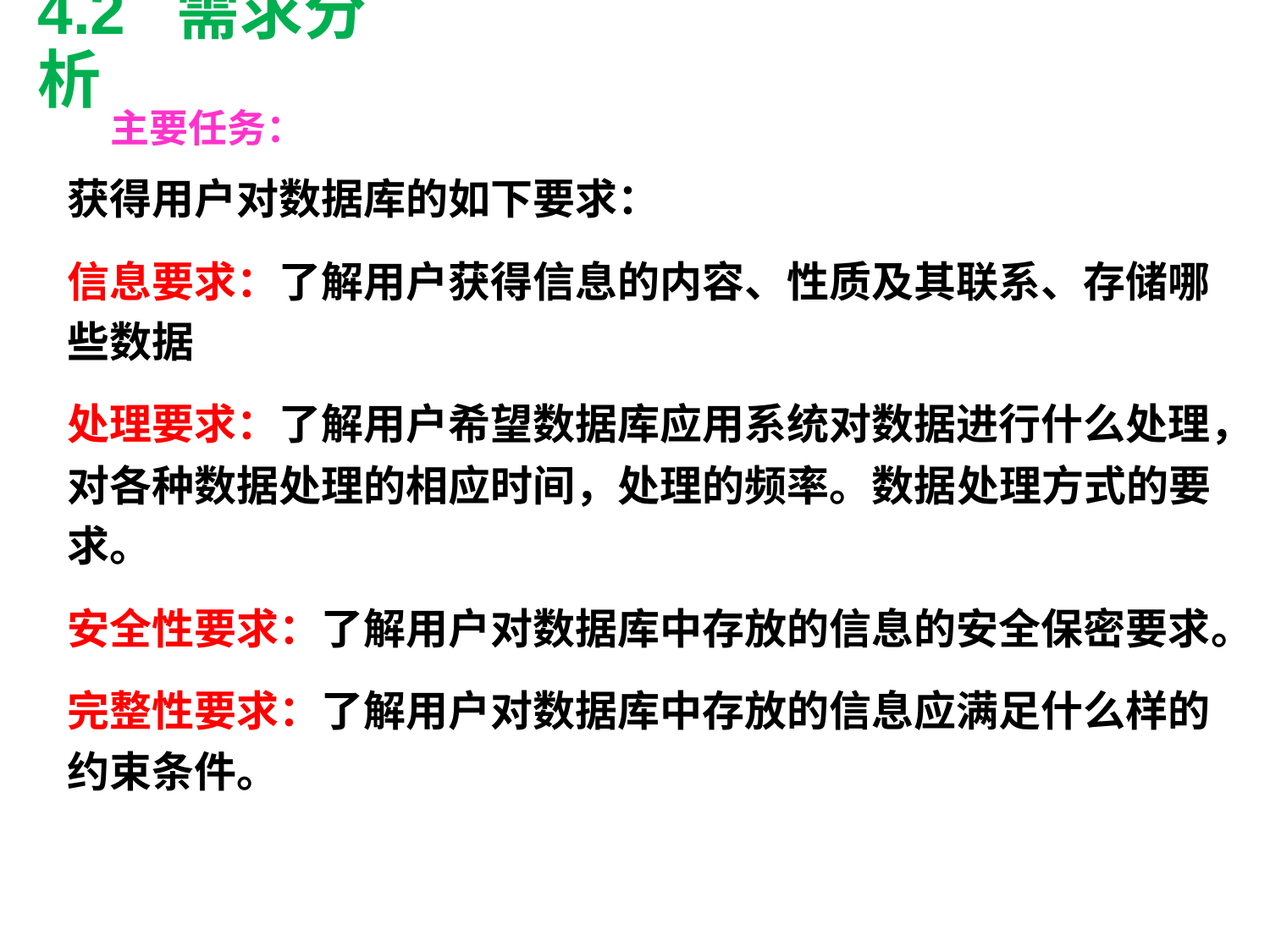

# 4.2  需求分析
    主要任务：
获得用户对数据库的如下要求：
信息要求：了解用户获得信息的内容、性质及其联系、存储哪些数据
处理要求：了解用户希望数据库应用系统对数据进行什么处理，对各种数据处理的相应时间，处理的频率。数据处理方式的要求。
安全性要求：了解用户对数据库中存放的信息的安全保密要求。
完整性要求：了解用户对数据库中存放的信息应满足什么样的约束条件。